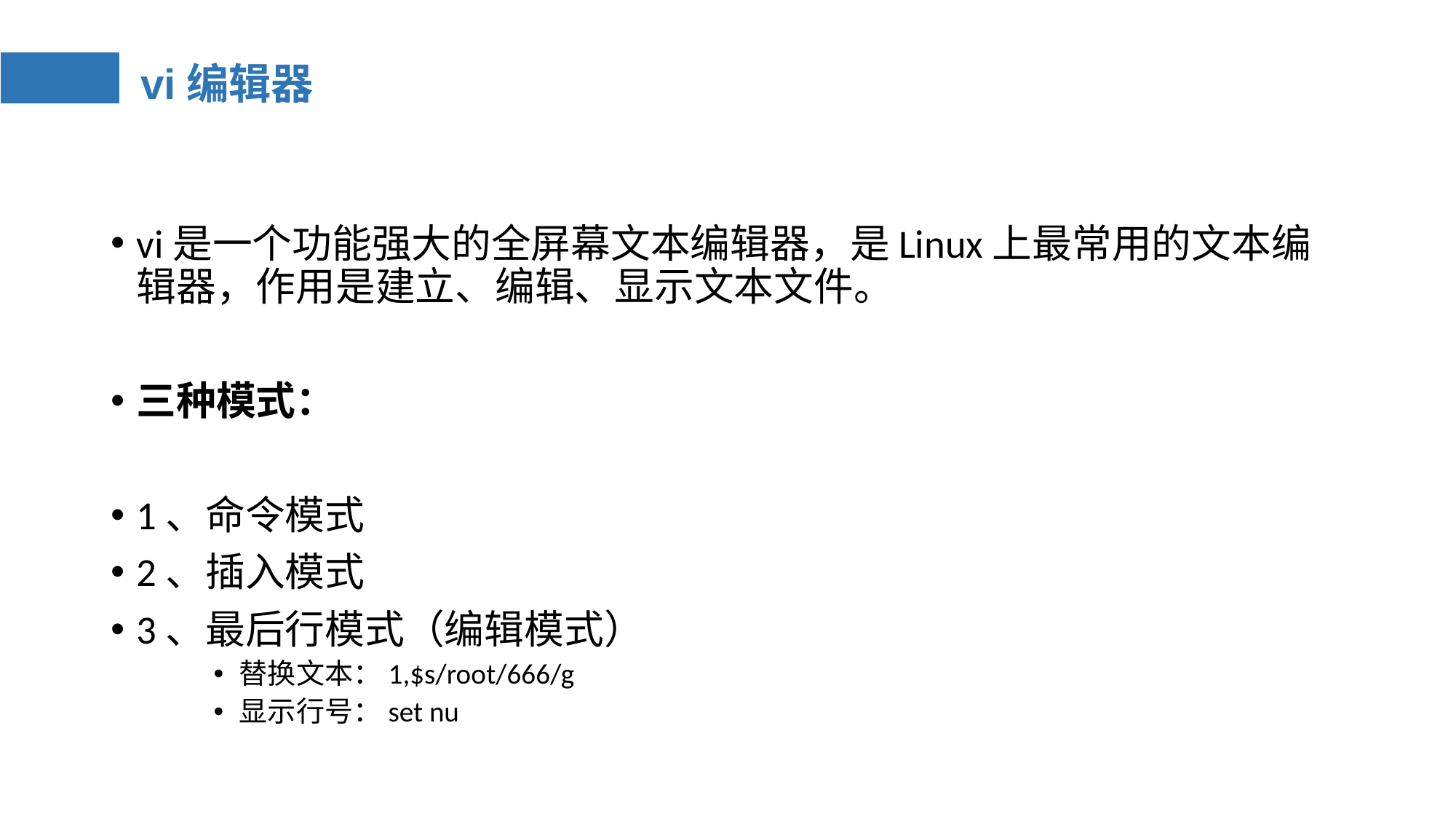

# vi编辑器
vi是一个功能强大的全屏幕文本编辑器，是Linux上最常用的文本编辑器，作用是建立、编辑、显示文本文件。

三种模式：

1、命令模式
2、插入模式
3、最后行模式（编辑模式）
替换文本：1,$s/root/666/g
显示行号：set nu